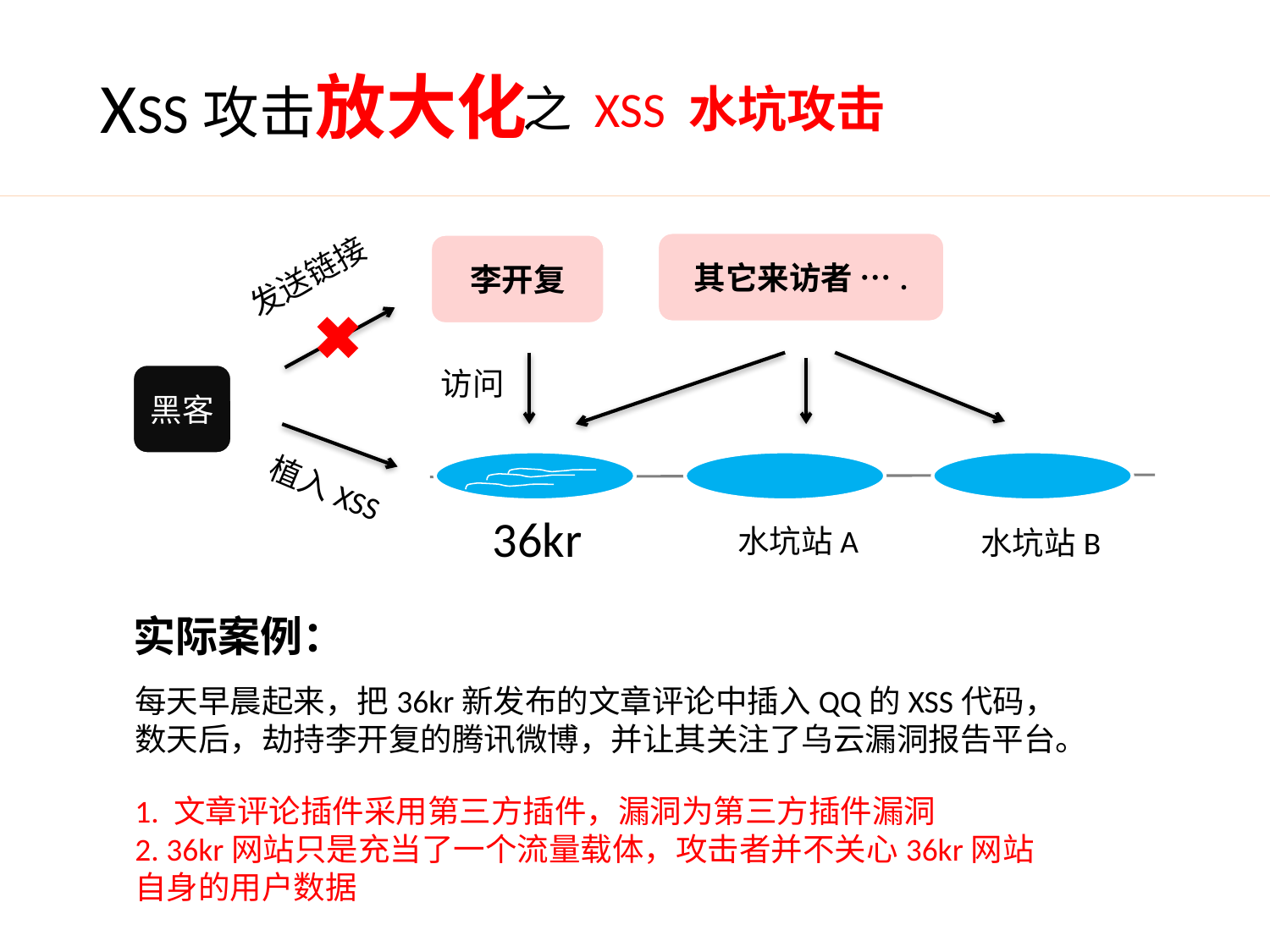

XSS攻击放大化
之 XSS 水坑攻击
其它来访者 ….
李开复
发送链接

访问
黑客

36kr

植入XSS
水坑站A
水坑站B
实际案例：
每天早晨起来，把36kr新发布的文章评论中插入QQ的XSS代码，数天后，劫持李开复的腾讯微博，并让其关注了乌云漏洞报告平台。
1. 文章评论插件采用第三方插件，漏洞为第三方插件漏洞
2. 36kr网站只是充当了一个流量载体，攻击者并不关心36kr网站自身的用户数据